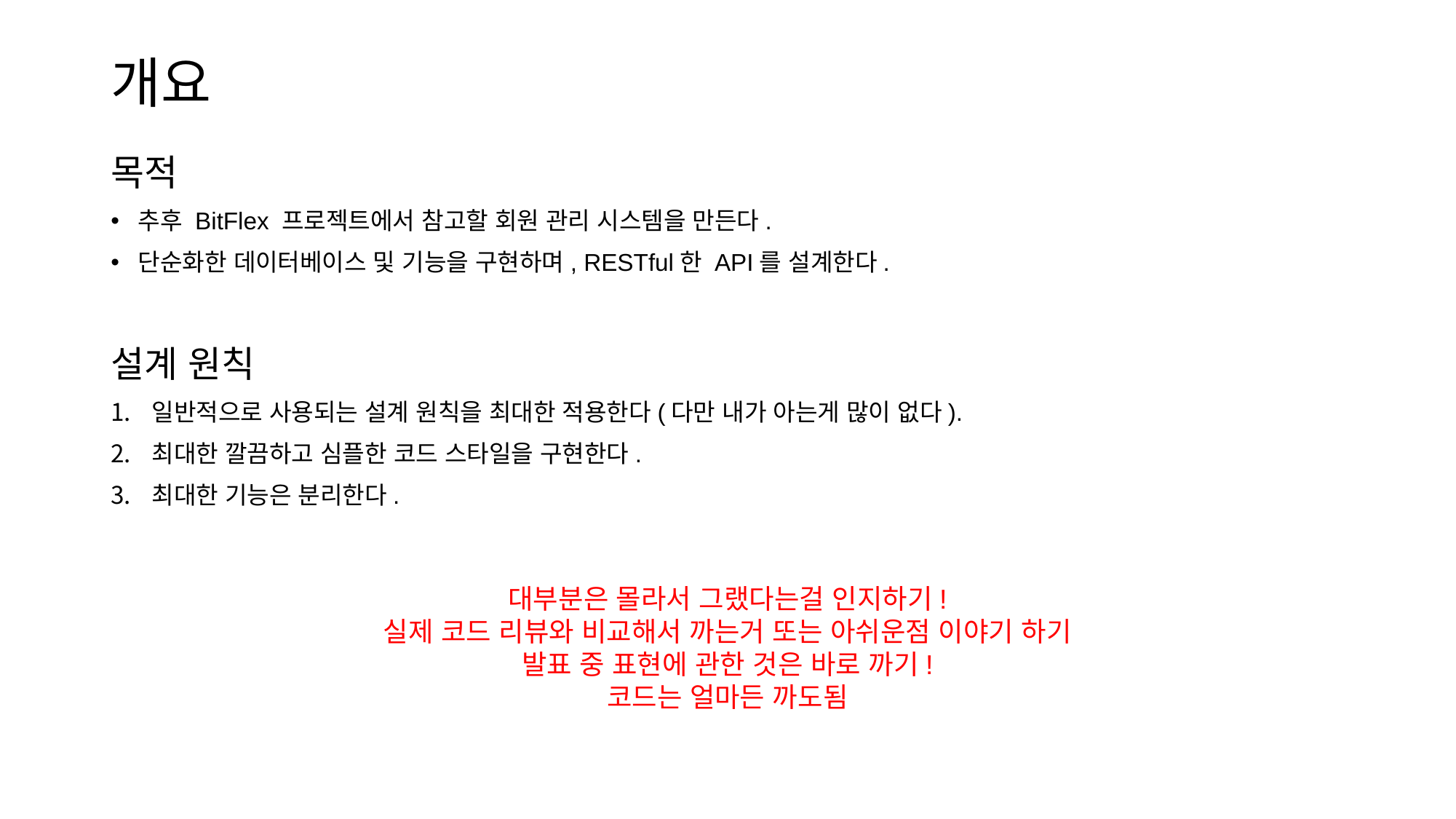

# 개요
목적
추후 BitFlex 프로젝트에서 참고할 회원 관리 시스템을 만든다.
단순화한 데이터베이스 및 기능을 구현하며, RESTful한 API를 설계한다.

설계 원칙
일반적으로 사용되는 설계 원칙을 최대한 적용한다(다만 내가 아는게 많이 없다).
최대한 깔끔하고 심플한 코드 스타일을 구현한다.
최대한 기능은 분리한다.

대부분은 몰라서 그랬다는걸 인지하기!
실제 코드 리뷰와 비교해서 까는거 또는 아쉬운점 이야기 하기
발표 중 표현에 관한 것은 바로 까기!
코드는 얼마든 까도됨